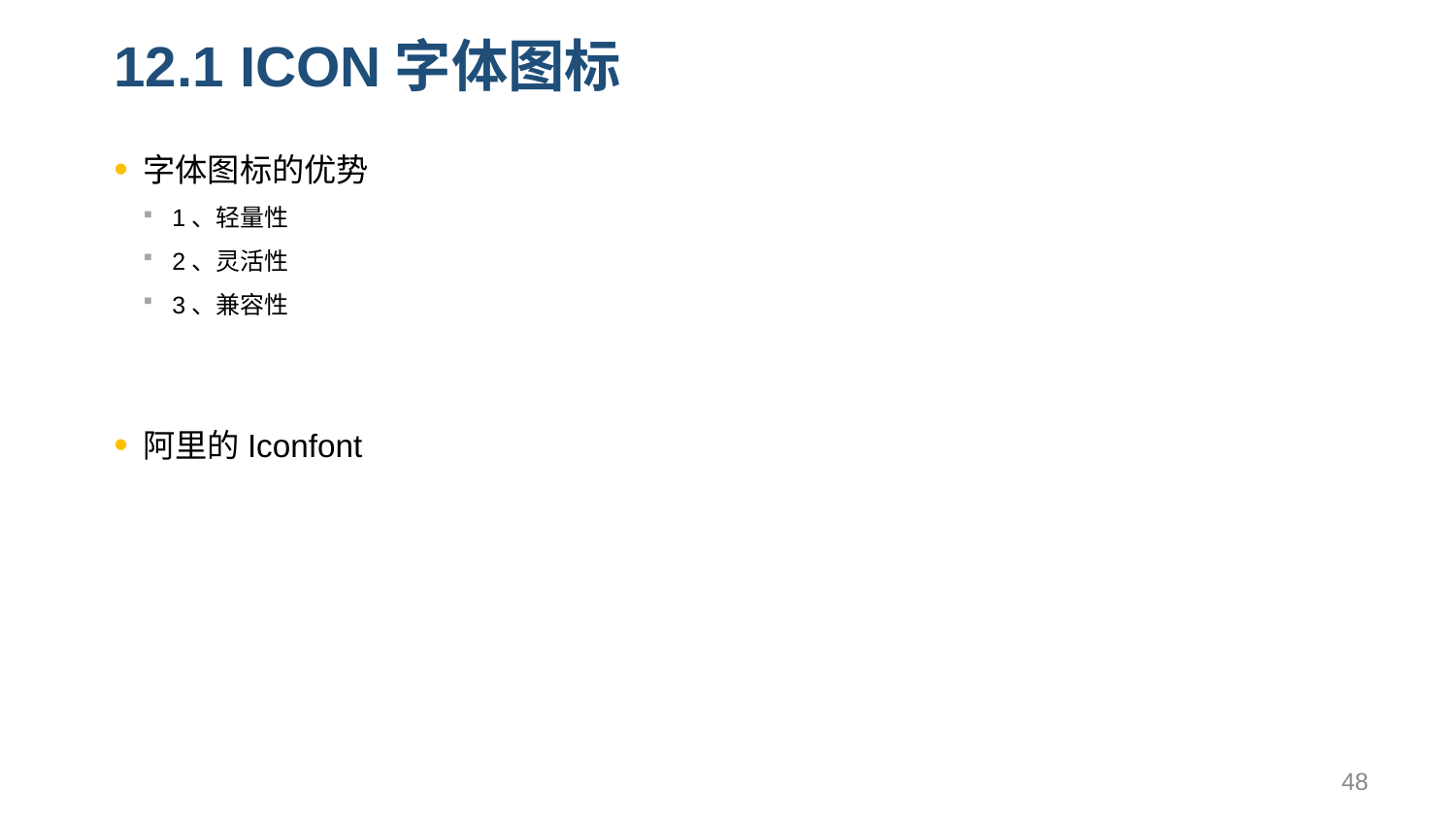

# 12.1 ICON字体图标
字体图标的优势
1、轻量性
2、灵活性
3、兼容性

阿里的Iconfont
48